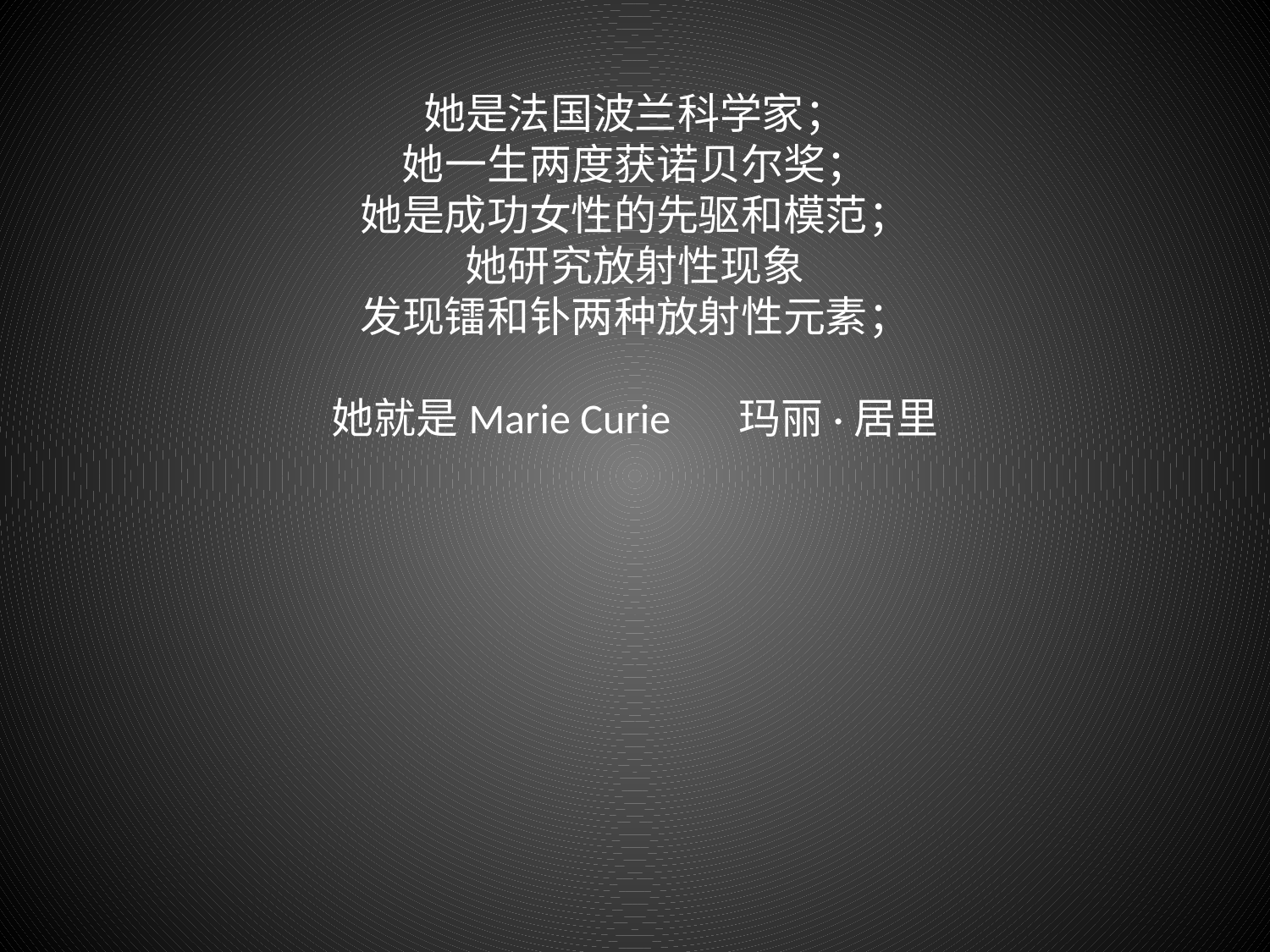

# 她是法国波兰科学家； 她一生两度获诺贝尔奖； 她是成功女性的先驱和模范； 她研究放射性现象 发现镭和钋两种放射性元素； 她就是Marie Curie      玛丽·居里